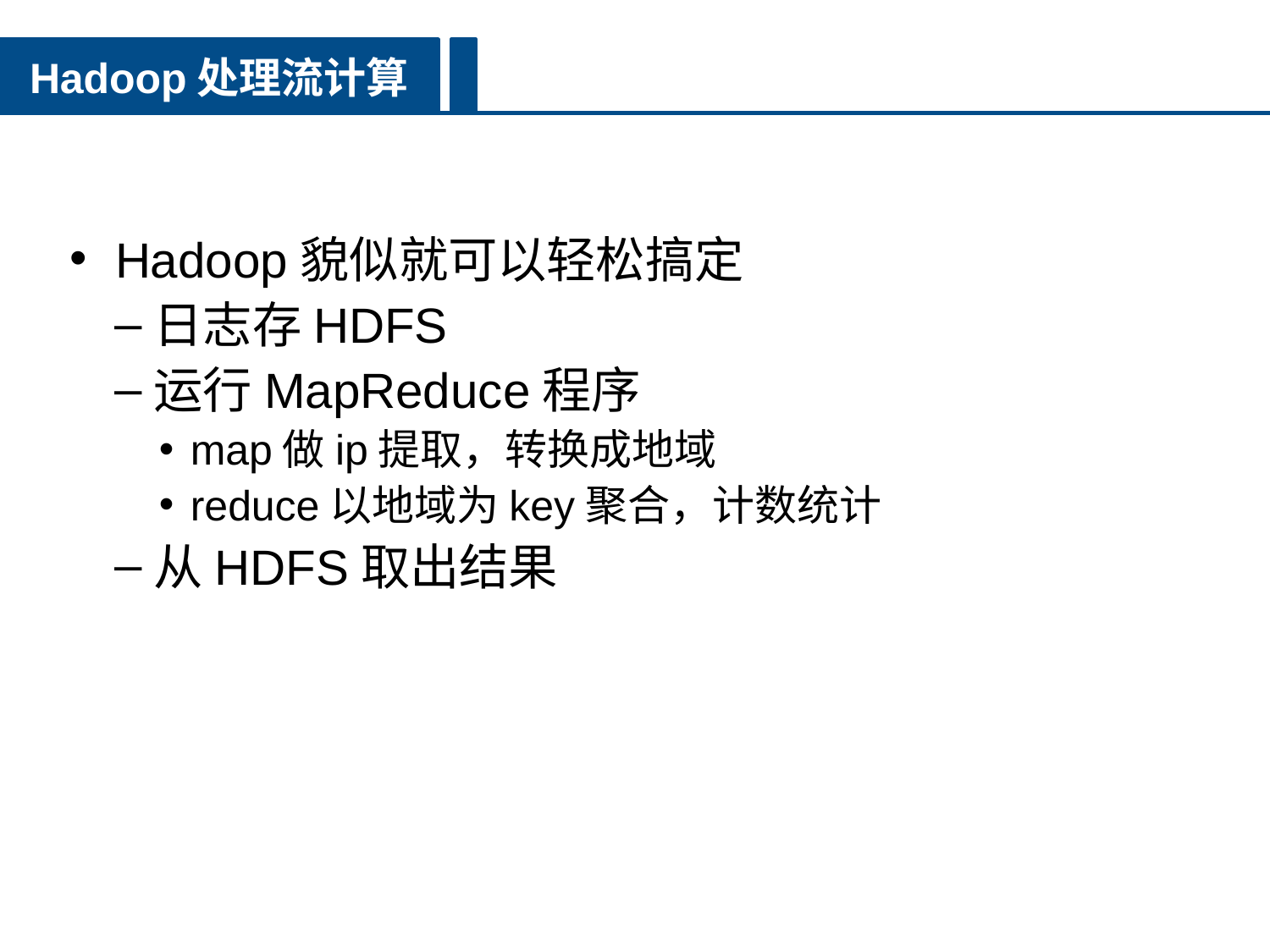

Hadoop处理流计算

Hadoop貌似就可以轻松搞定
日志存HDFS
运行MapReduce程序
map做ip提取，转换成地域
reduce以地域为key聚合，计数统计
从HDFS取出结果